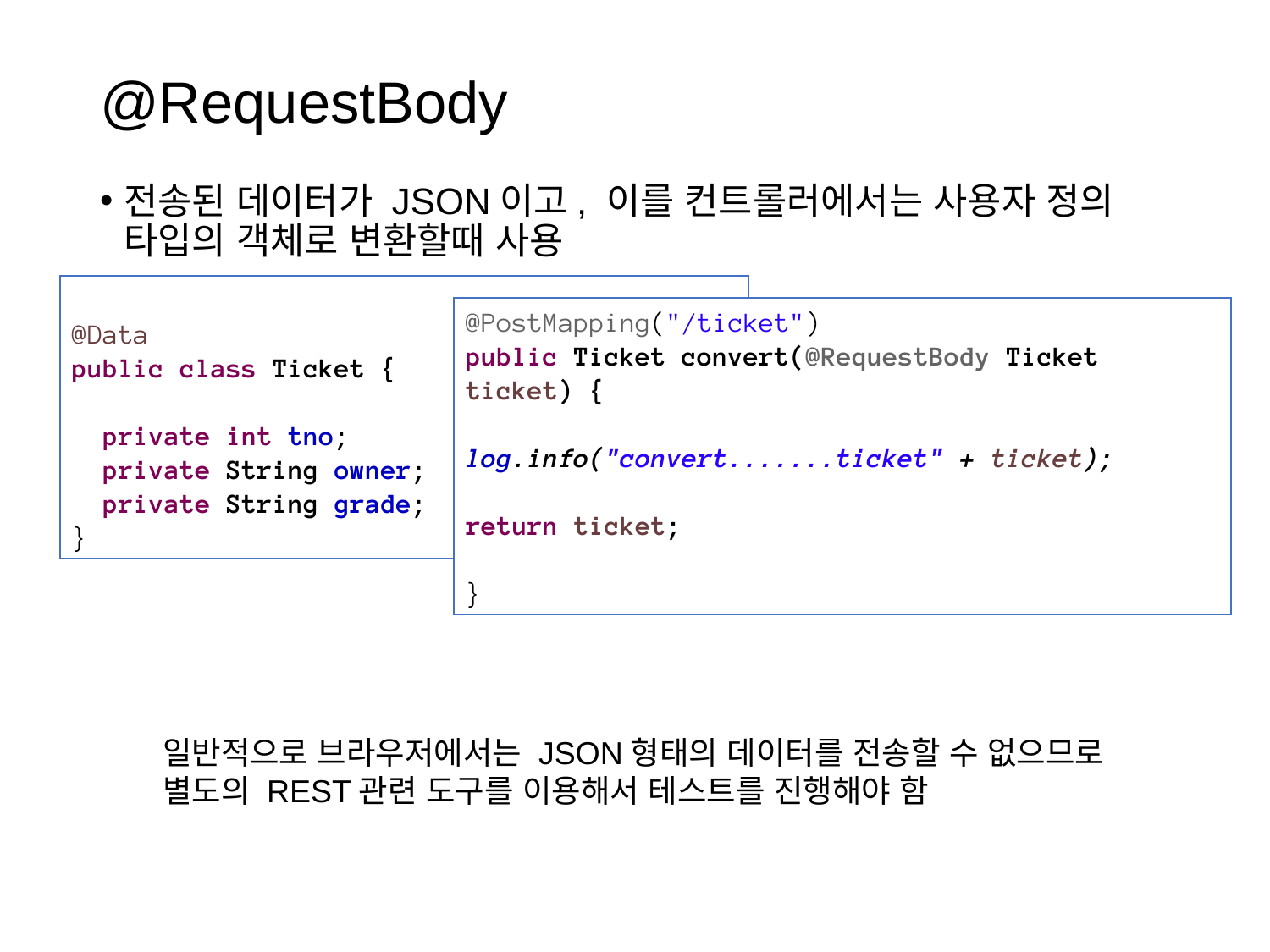

# @RequestBody
전송된 데이터가 JSON이고, 이를 컨트롤러에서는 사용자 정의 타입의 객체로 변환할때 사용

@Data
public class Ticket {

  private int tno;
  private String owner;
  private String grade;
}
@PostMapping("/ticket")
public Ticket convert(@RequestBody Ticket ticket) {

log.info("convert.......ticket" + ticket);

return ticket;

}
일반적으로 브라우저에서는 JSON형태의 데이터를 전송할 수 없으므로
별도의 REST관련 도구를 이용해서 테스트를 진행해야 함